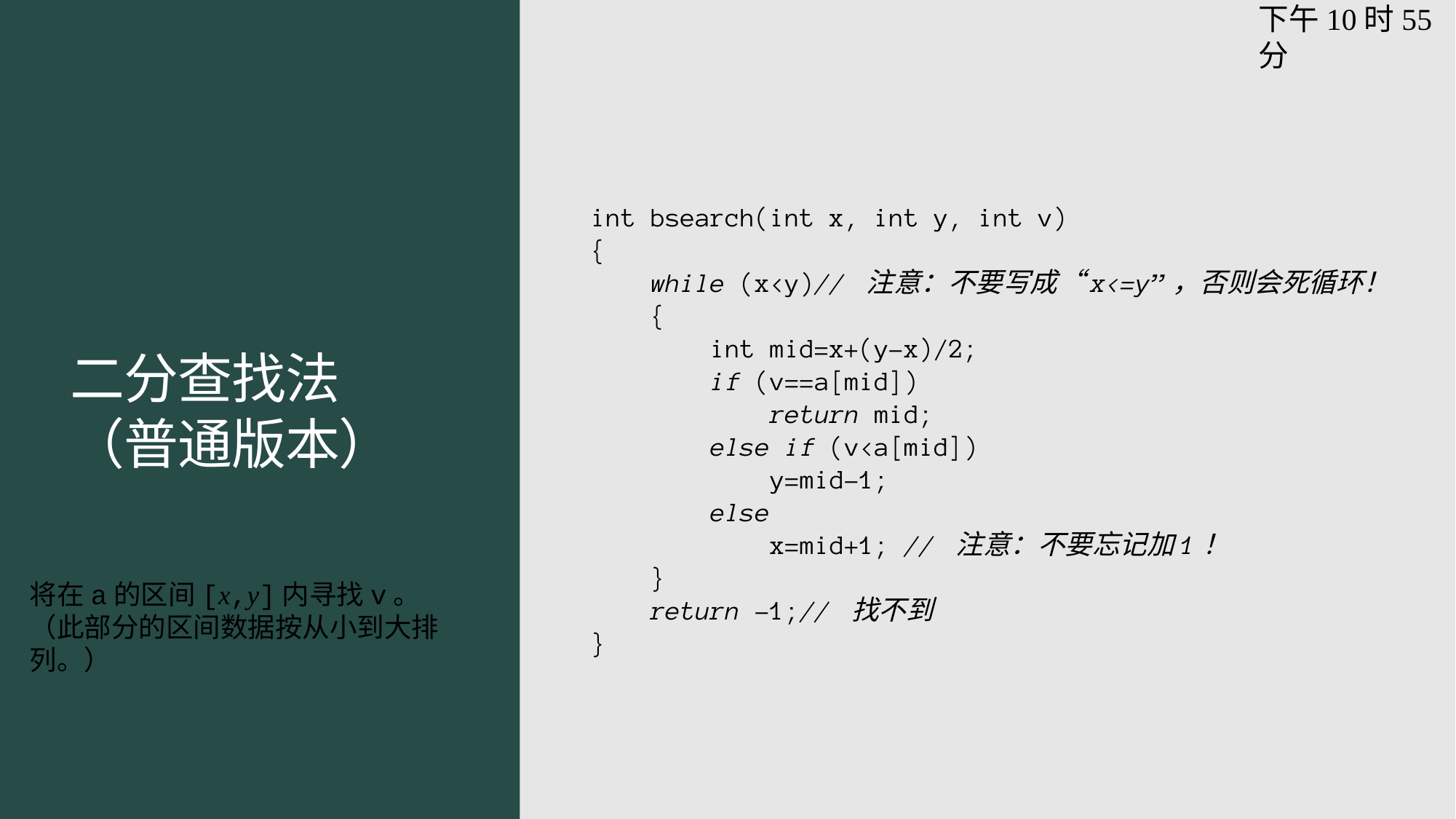

int bsearch(int x, int y, int v)
{
    while (x<y)// 注意：不要写成“x<=y”，否则会死循环！
    {
        int mid=x+(y-x)/2;
        if (v==a[mid])
            return mid;
        else if (v<a[mid])
            y=mid-1;
        else
            x=mid+1; // 注意：不要忘记加1！
    }
    return -1;// 找不到
}
# 二分查找法 （普通版本）
将在a的区间[x,y]内寻找v。
（此部分的区间数据按从小到大排列。）